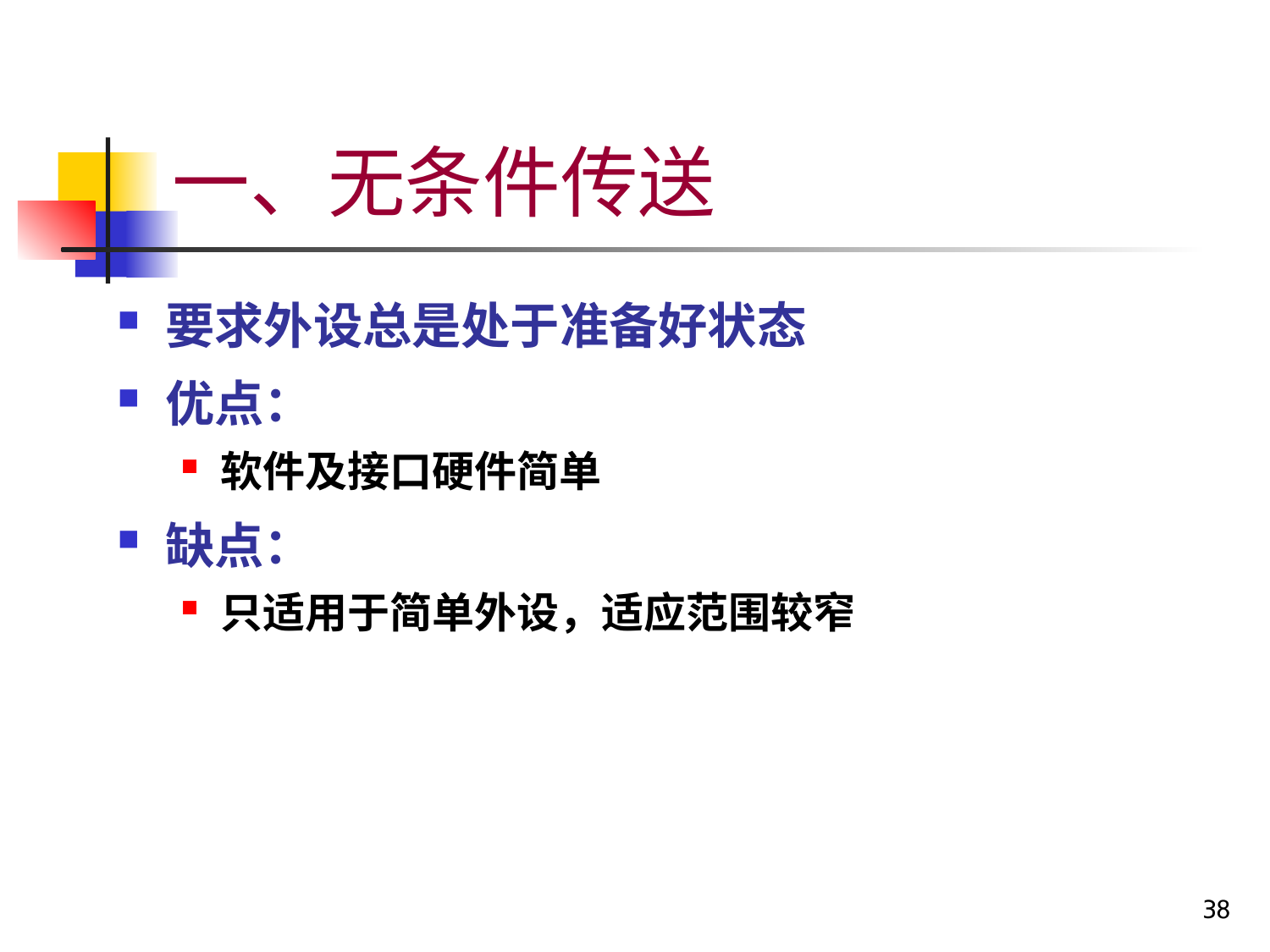

# 一、无条件传送
要求外设总是处于准备好状态
优点：
软件及接口硬件简单
缺点：
只适用于简单外设，适应范围较窄
38